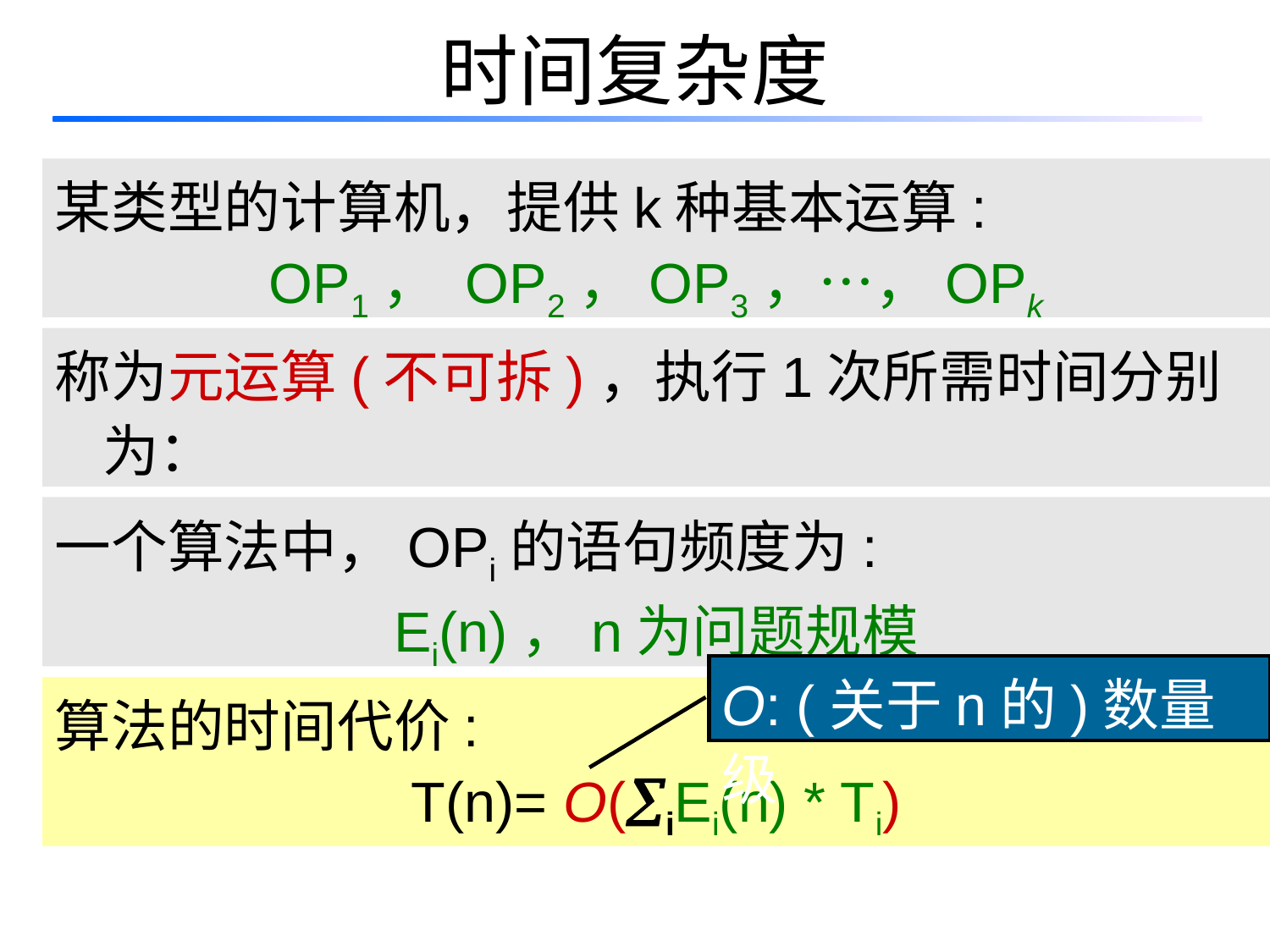

# 时间复杂度

某类型的计算机，提供k种基本运算:
OP1， OP2，OP3，…，OPk
称为元运算(不可拆)，执行1次所需时间分别为：
T1，  T2，  T3，  …，  Tk
一个算法中，OPi的语句频度为:
Ei(n)，n为问题规模
O: (关于n的)数量级
算法的时间代价:
T(n)= O(∑iEi(n) * Ti)